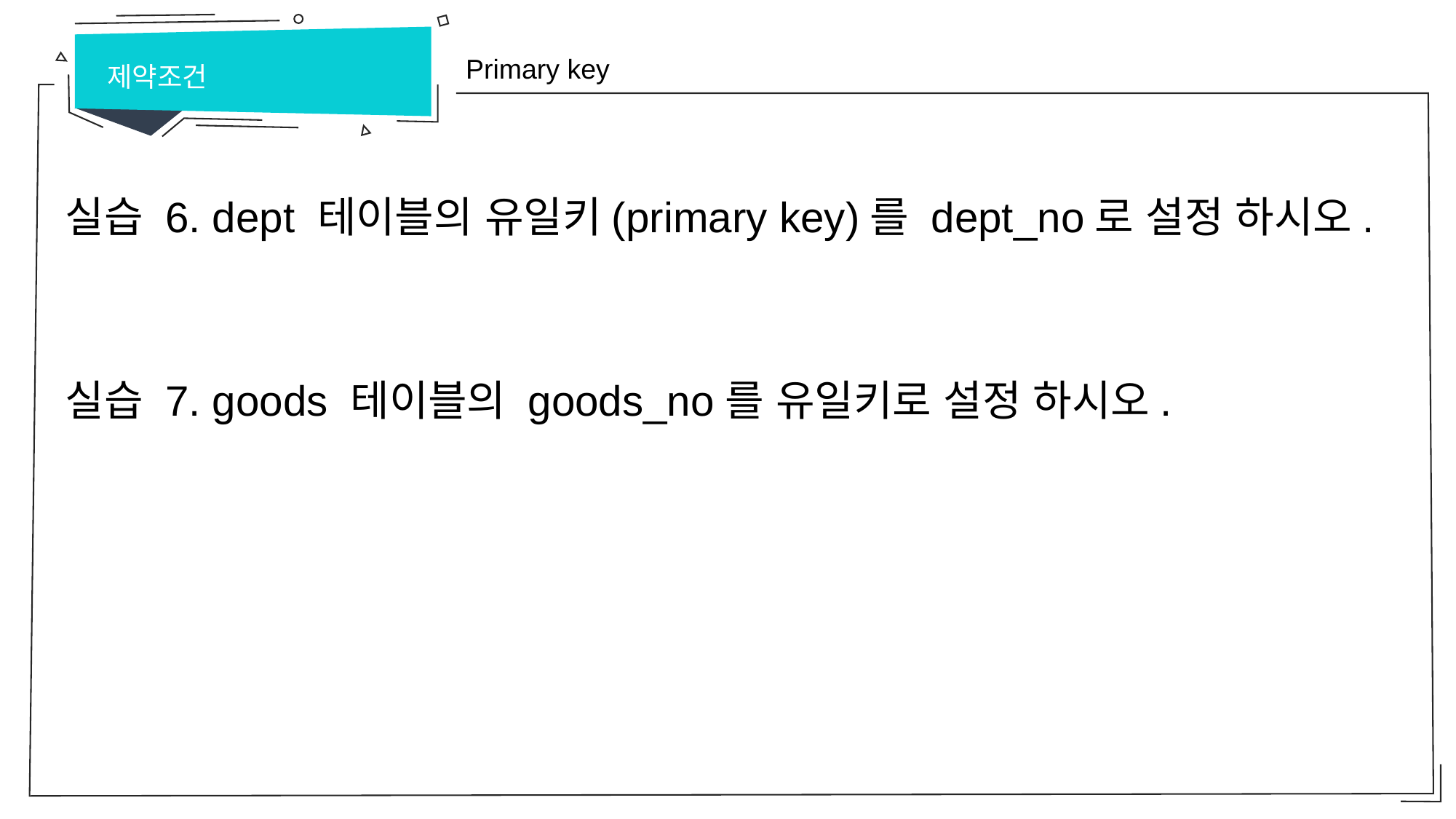

제약조건
Primary key
실습 6. dept 테이블의 유일키(primary key)를 dept_no로 설정 하시오.

실습 7. goods 테이블의 goods_no를 유일키로 설정 하시오.